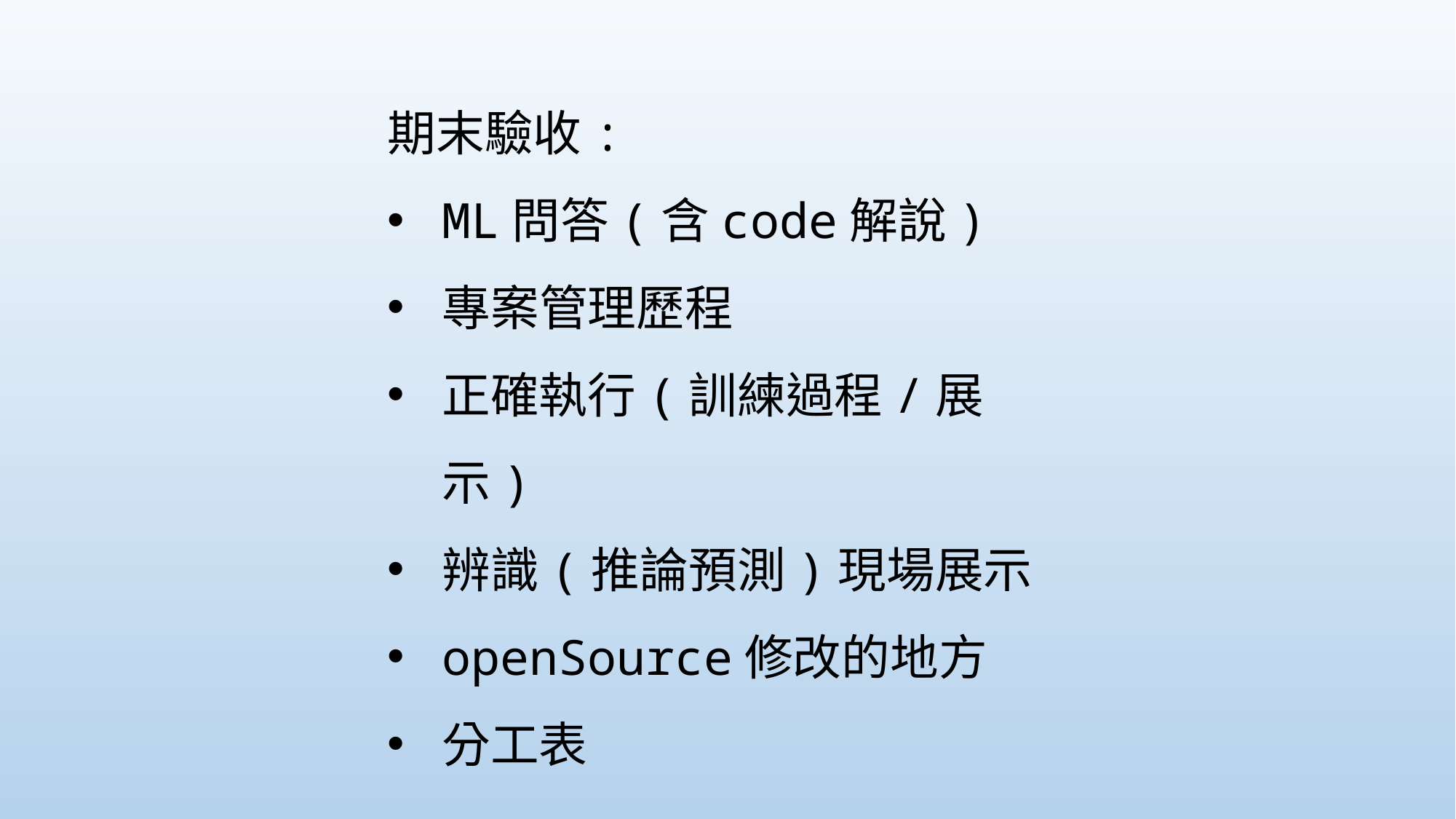

期末驗收:
ML問答(含code解說)
專案管理歷程
正確執行(訓練過程/展示)
辨識(推論預測)現場展示
openSource修改的地方
分工表